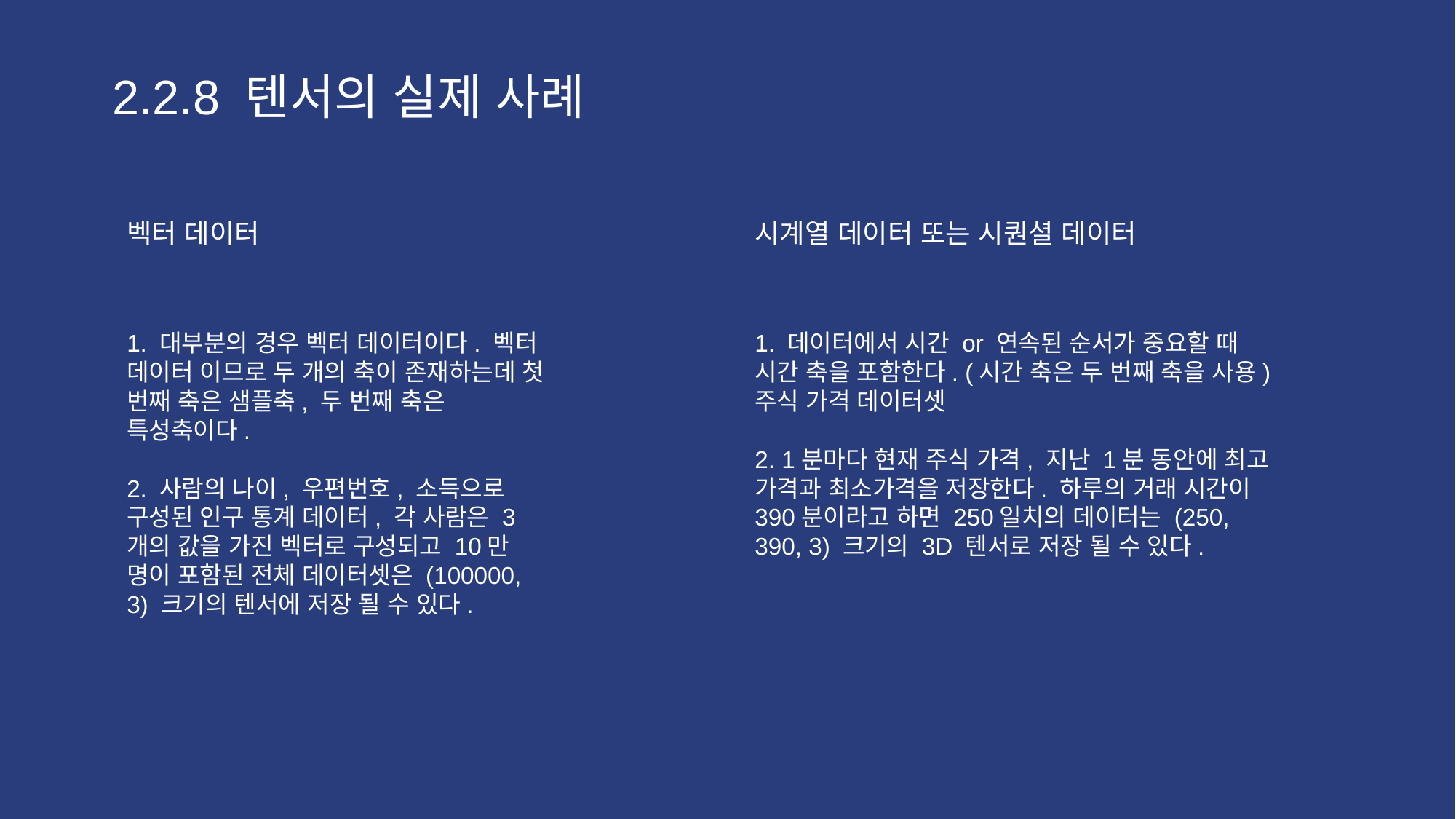

2.2.8 텐서의 실제 사례
벡터 데이터
시계열 데이터 또는 시퀀셜 데이터

1. 대부분의 경우 벡터 데이터이다. 벡터 데이터 이므로 두 개의 축이 존재하는데 첫 번째 축은 샘플축, 두 번째 축은 특성축이다.

2. 사람의 나이, 우편번호, 소득으로 구성된 인구 통계 데이터, 각 사람은 3개의 값을 가진 벡터로 구성되고 10만 명이 포함된 전체 데이터셋은 (100000, 3) 크기의 텐서에 저장 될 수 있다.

1. 데이터에서 시간 or 연속된 순서가 중요할 때 시간 축을 포함한다. (시간 축은 두 번째 축을 사용)
주식 가격 데이터셋

2. 1분마다 현재 주식 가격, 지난 1분 동안에 최고 가격과 최소가격을 저장한다. 하루의 거래 시간이 390분이라고 하면 250일치의 데이터는 (250, 390, 3) 크기의 3D 텐서로 저장 될 수 있다.